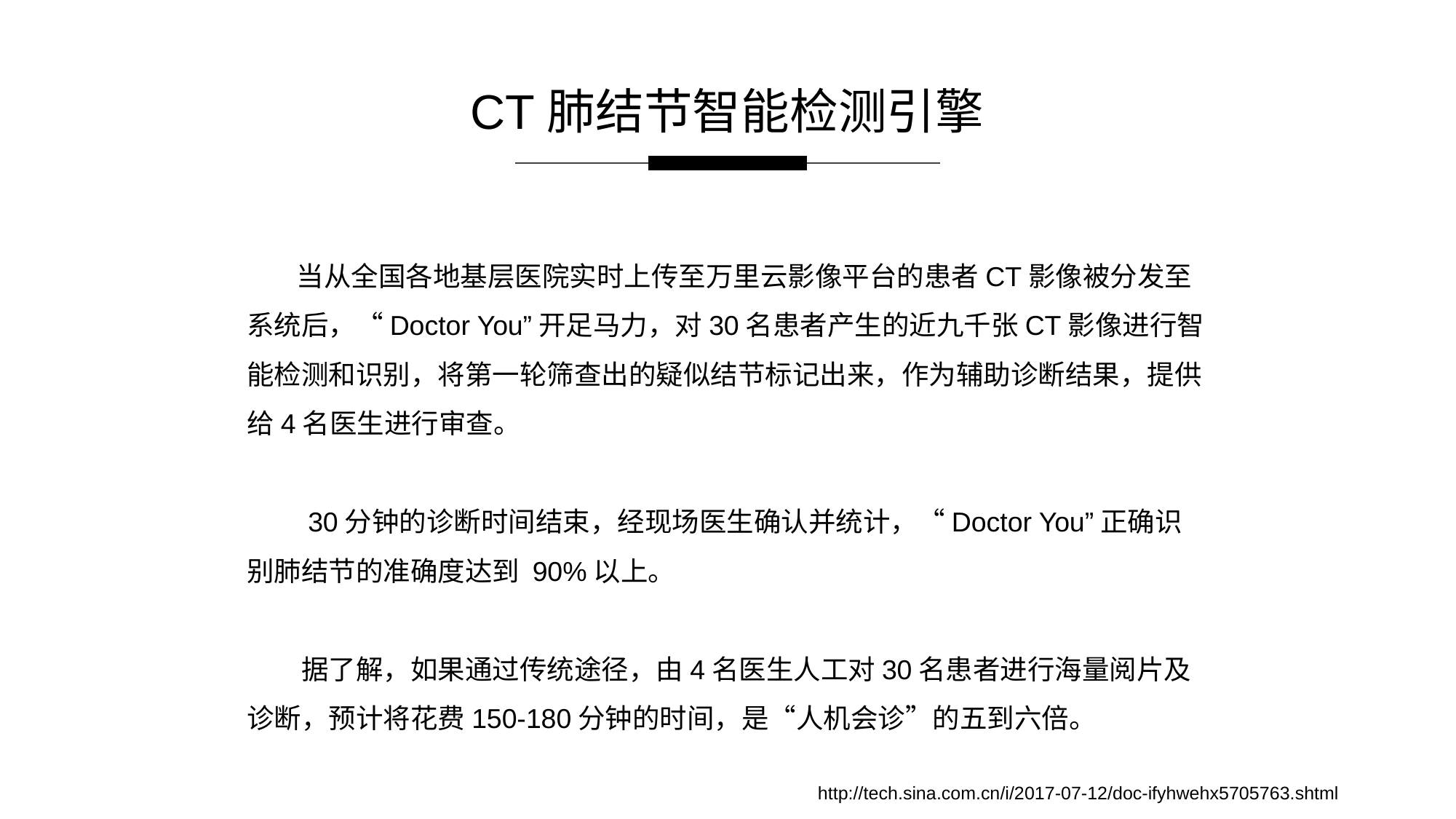

CT肺结节智能检测引擎
       当从全国各地基层医院实时上传至万里云影像平台的患者CT影像被分发至系统后，“Doctor You”开足马力，对30名患者产生的近九千张CT影像进行智能检测和识别，将第一轮筛查出的疑似结节标记出来，作为辅助诊断结果，提供给4名医生进行审查。

　　30分钟的诊断时间结束，经现场医生确认并统计，“Doctor You”正确识别肺结节的准确度达到 90%以上。

　　据了解，如果通过传统途径，由4名医生人工对30名患者进行海量阅片及诊断，预计将花费150-180分钟的时间，是“人机会诊”的五到六倍。
腾讯觅影

http://tech.sina.com.cn/i/2017-07-12/doc-ifyhwehx5705763.shtml